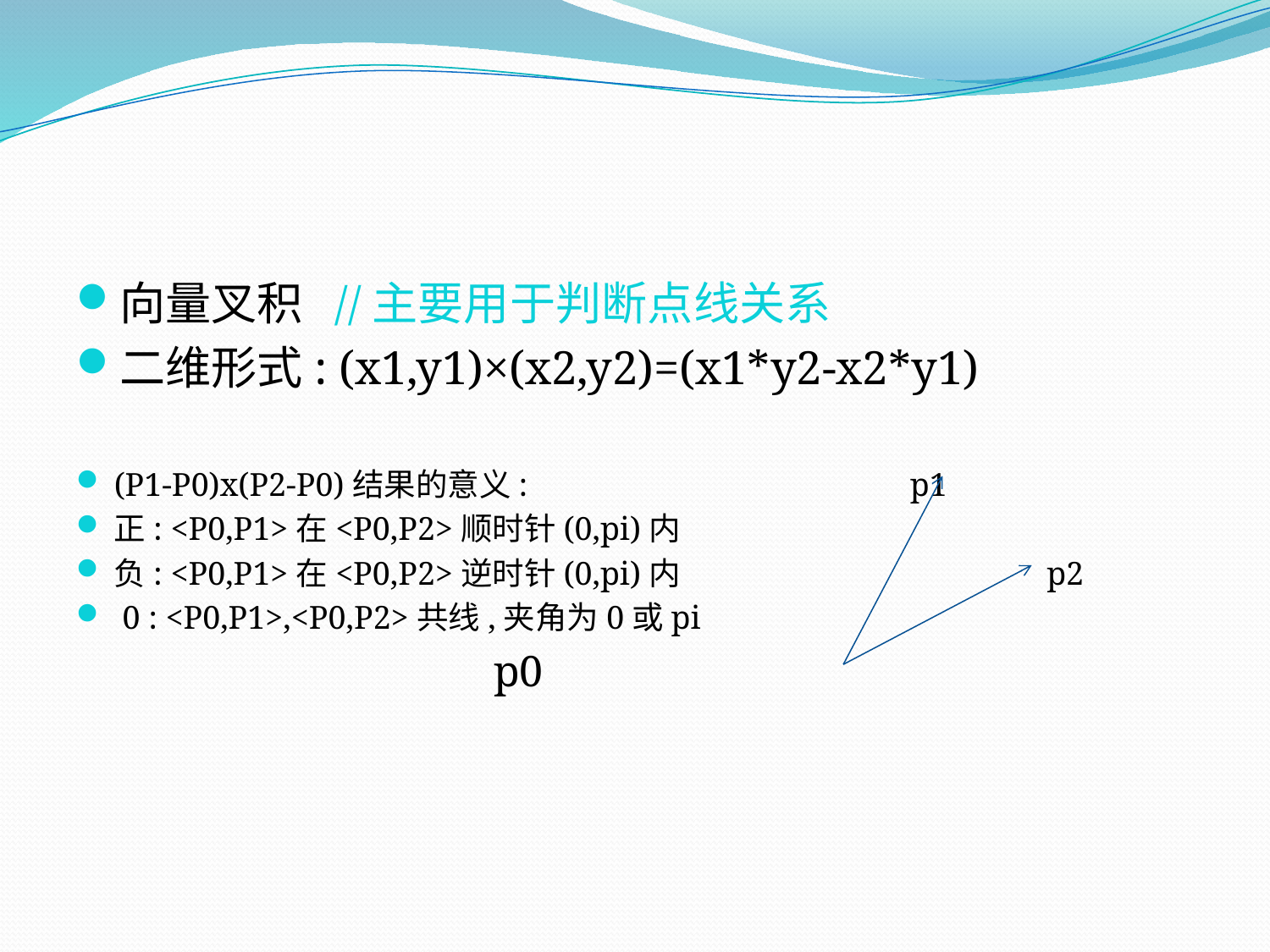

#
向量叉积  //主要用于判断点线关系
二维形式: (x1,y1)×(x2,y2)=(x1*y2-x2*y1)

(P1-P0)x(P2-P0)结果的意义:	                                   p1
正: <P0,P1>在<P0,P2>顺时针(0,pi)内
负: <P0,P1>在<P0,P2>逆时针(0,pi)内			     p2
 0 : <P0,P1>,<P0,P2>共线,夹角为0或pi
                                 p0